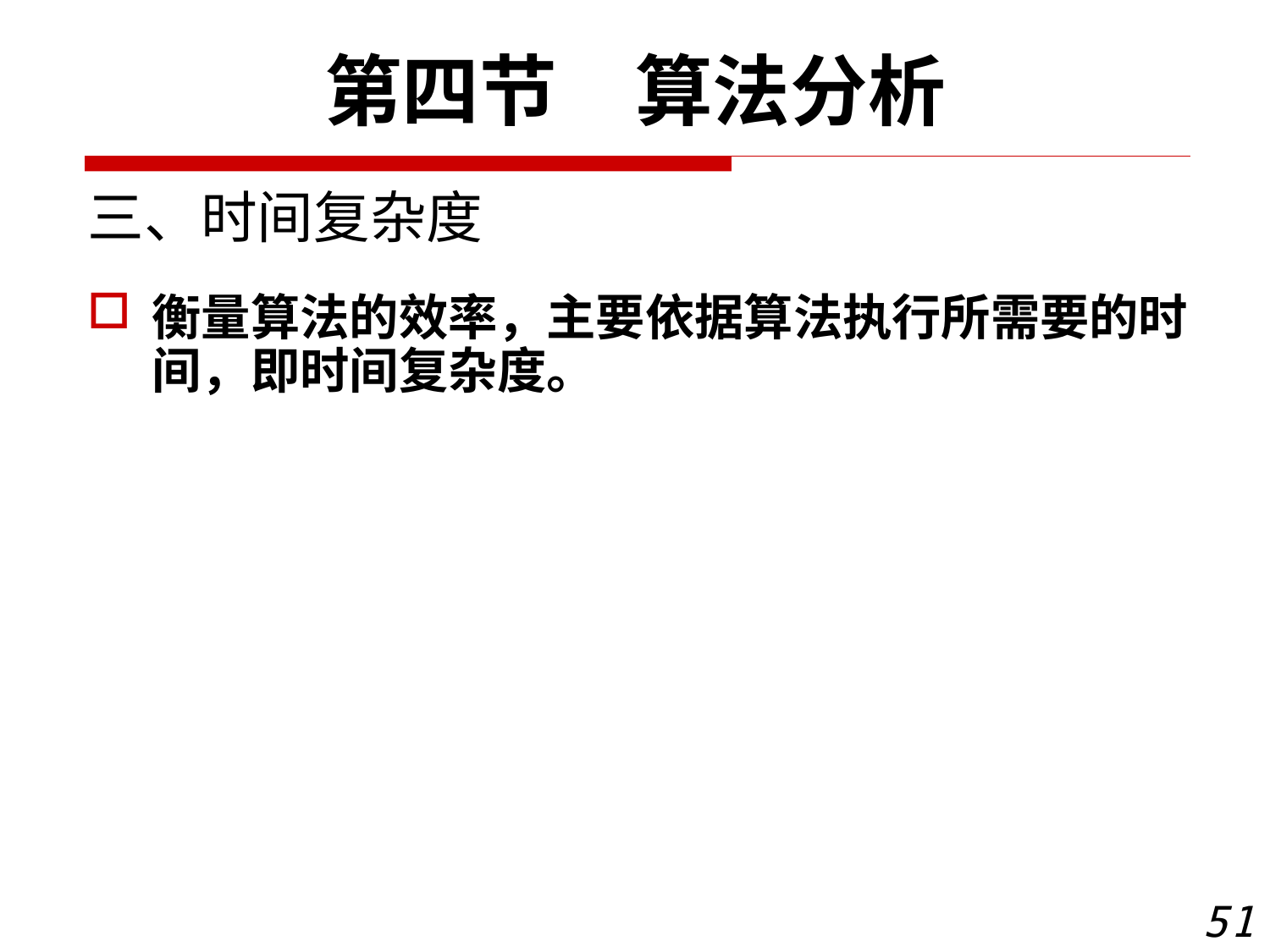

第四节　算法分析
三、时间复杂度
衡量算法的效率，主要依据算法执行所需要的时间，即时间复杂度。
51